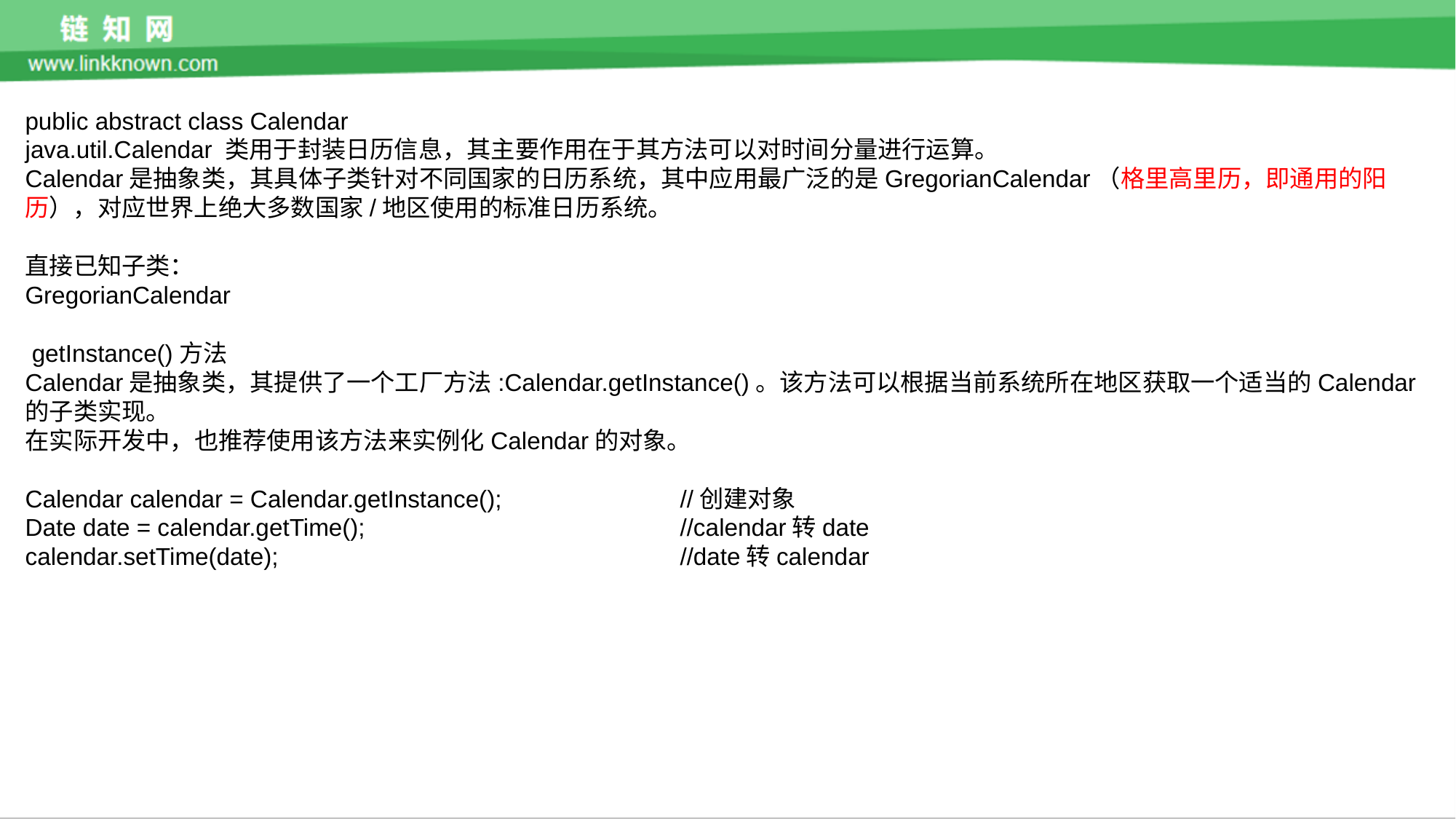

public abstract class Calendar
java.util.Calendar 类用于封装日历信息，其主要作用在于其方法可以对时间分量进行运算。
Calendar是抽象类，其具体子类针对不同国家的日历系统，其中应用最广泛的是GregorianCalendar（格里高里历，即通用的阳历），对应世界上绝大多数国家/地区使用的标准日历系统。

直接已知子类：
GregorianCalendar

 getInstance()方法
Calendar是抽象类，其提供了一个工厂方法:Calendar.getInstance()。该方法可以根据当前系统所在地区获取一个适当的Calendar的子类实现。
在实际开发中，也推荐使用该方法来实例化Calendar的对象。

Calendar calendar = Calendar.getInstance();		//创建对象
Date date = calendar.getTime();			//calendar转date
calendar.setTime(date);				//date转calendar